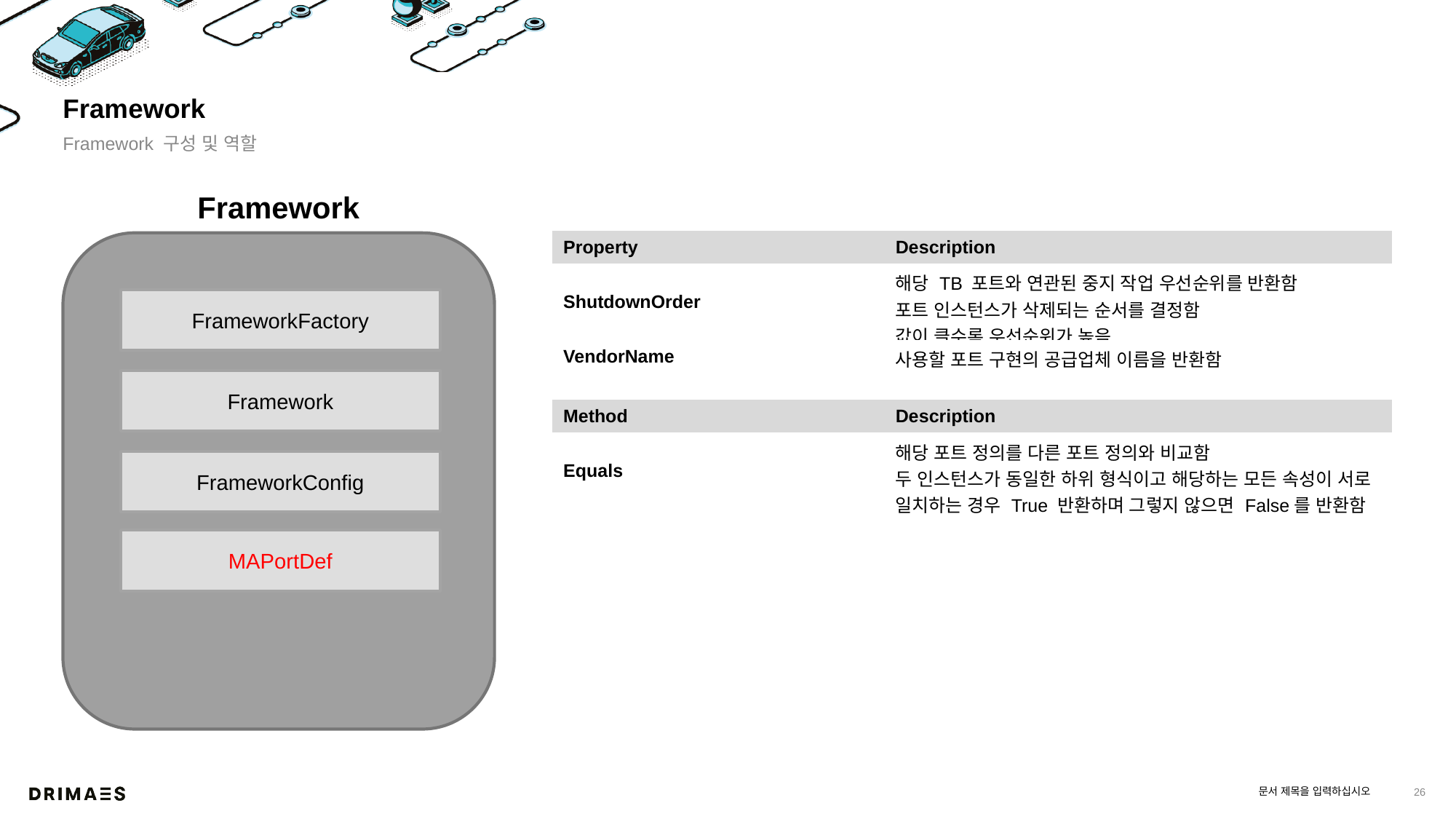

# Framework
Framework 구성 및 역할
Framework
| Property | Description |
| --- | --- |
| ShutdownOrder | 해당 TB 포트와 연관된 중지 작업 우선순위를 반환함 포트 인스턴스가 삭제되는 순서를 결정함 값이 클수록 우선순위가 높음 |
| VendorName | 사용할 포트 구현의 공급업체 이름을 반환함 |

FrameworkFactory
Framework
| Method | Description |
| --- | --- |
| Equals | 해당 포트 정의를 다른 포트 정의와 비교함 두 인스턴스가 동일한 하위 형식이고 해당하는 모든 속성이 서로 일치하는 경우 True 반환하며 그렇지 않으면 False를 반환함 |
FrameworkConfig
MAPortDef
문서 제목을 입력하십시오